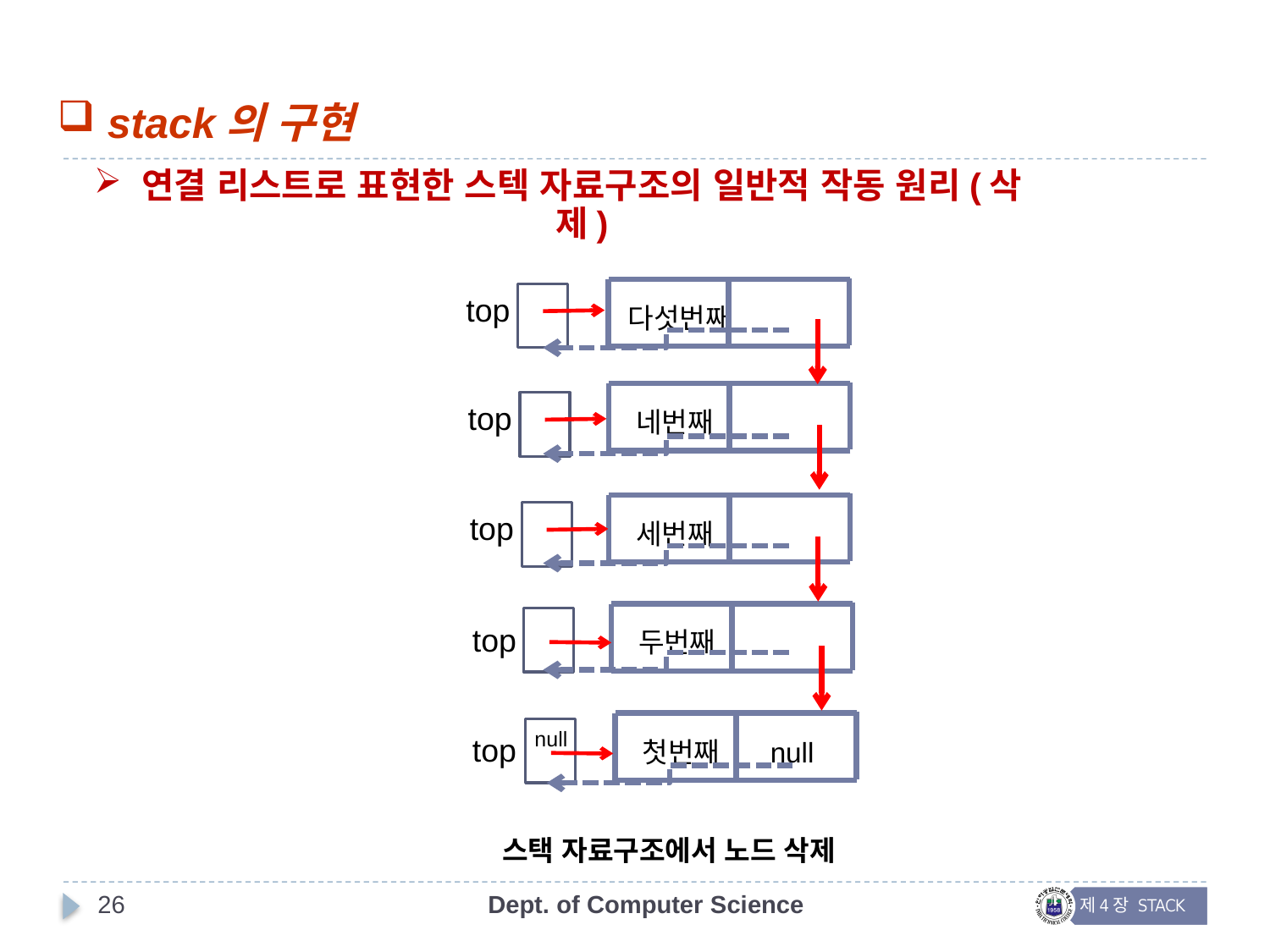

stack의 구현
연결 리스트로 표현한 스텍 자료구조의 일반적 작동 원리(삭제)
다섯번째

top
네번째

top
세번째

top
두번째

top
첫번째
null

top
null
스택 자료구조에서 노드 삭제
26
Dept. of Computer Science